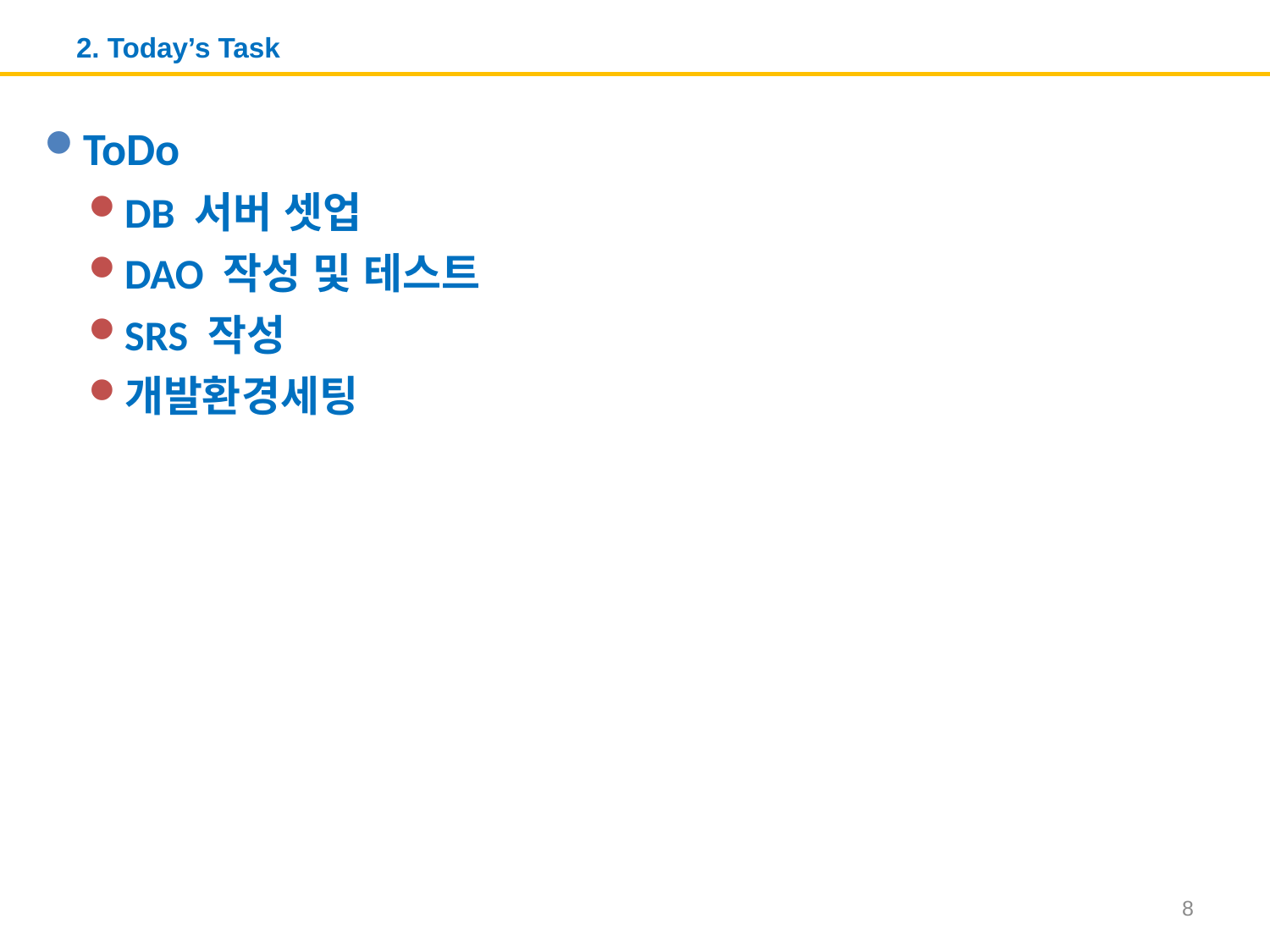

# 2. Today’s Task
ToDo
DB 서버 셋업
DAO 작성 및 테스트
SRS 작성
개발환경세팅

8